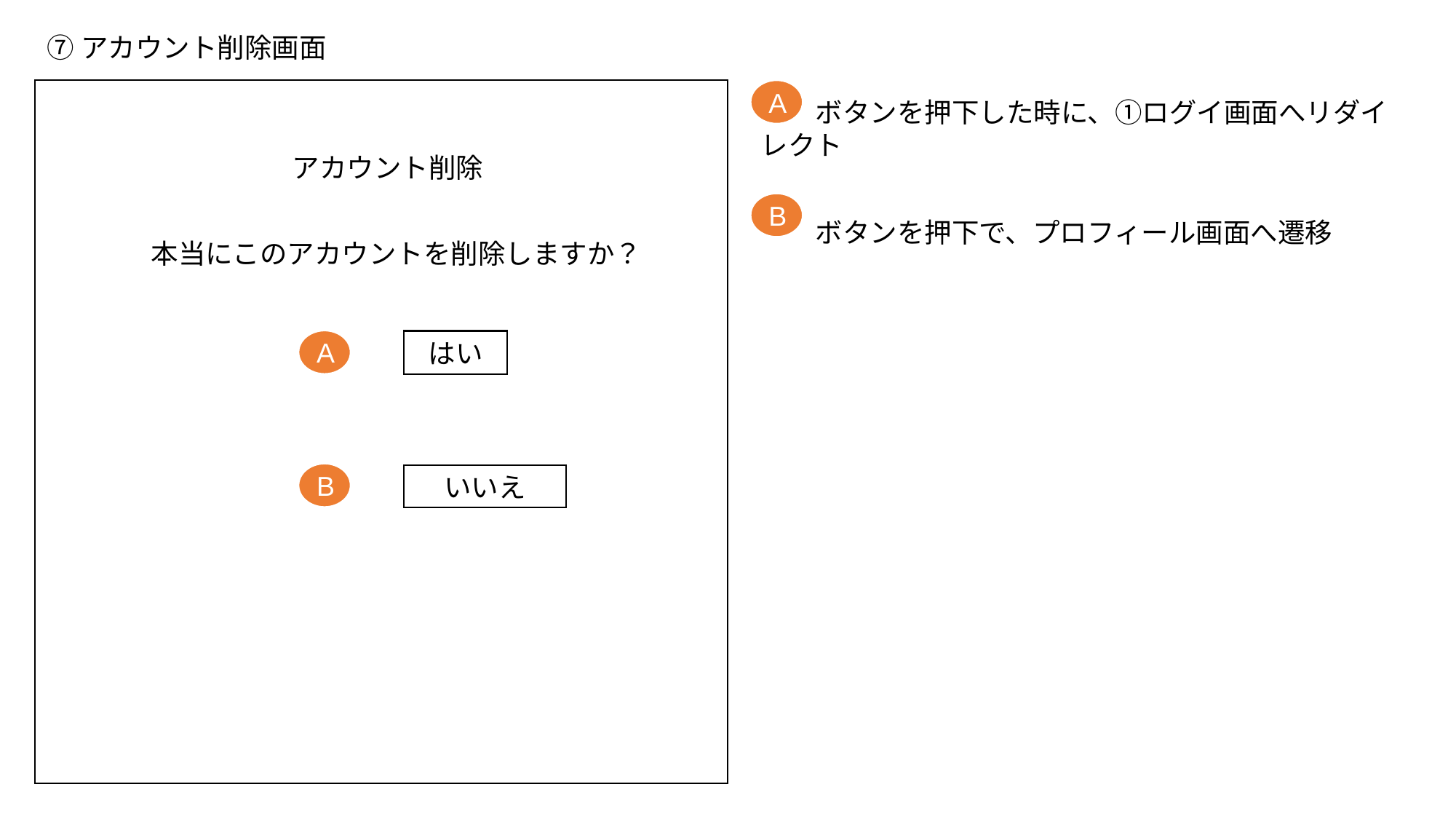

⑦アカウント削除画面

A
　　ボタンを押下した時に、①ログイ画面へリダイレクト

アカウント削除
B
　　ボタンを押下で、プロフィール画面へ遷移
本当にこのアカウントを削除しますか？
A
はい
B
いいえ